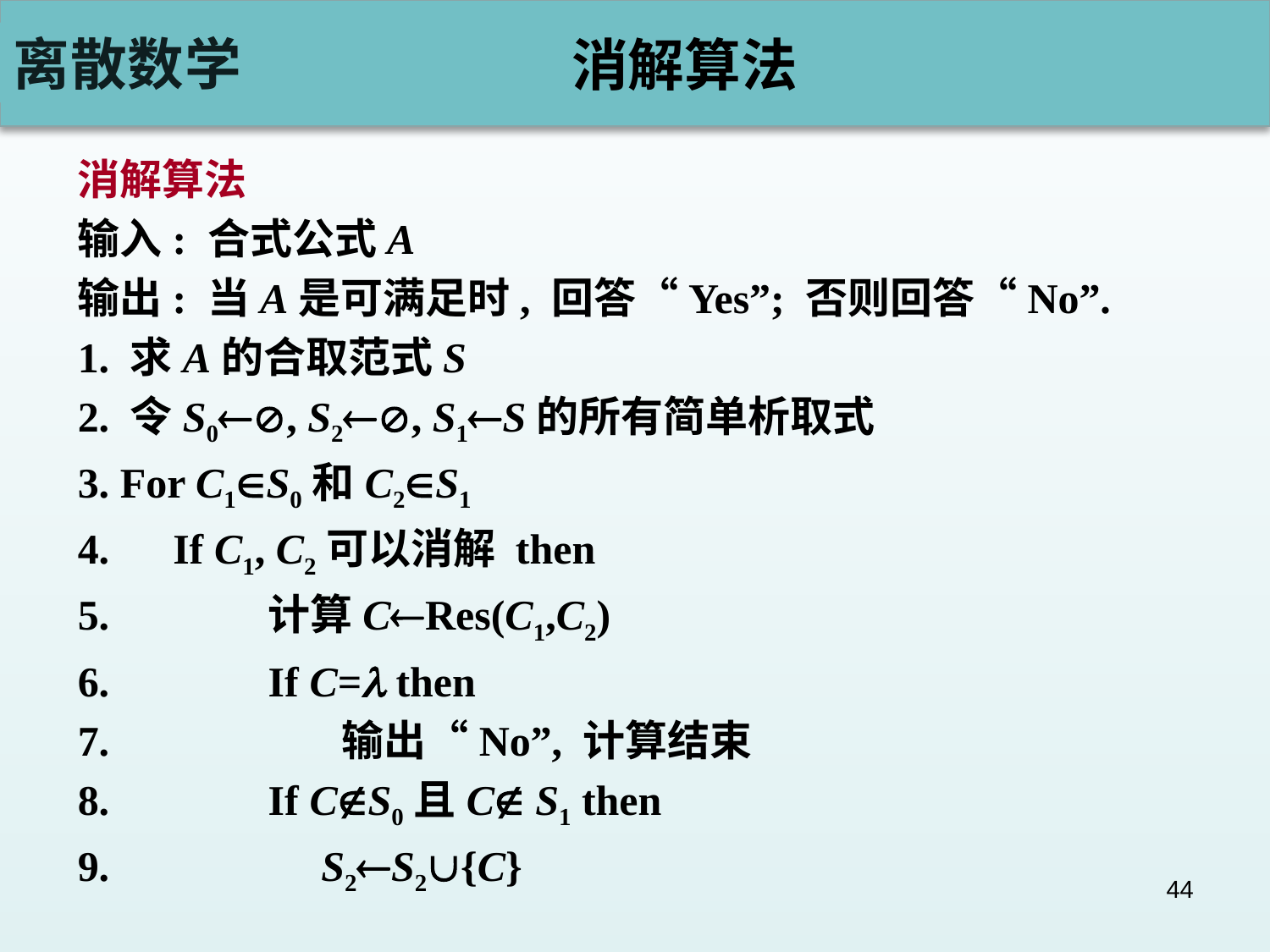

# 消解算法
消解算法
输入: 合式公式A
输出: 当A是可满足时, 回答“Yes”; 否则回答“No”.
1. 求A的合取范式S
2. 令S0←∅, S2←∅, S1←S的所有简单析取式
3. For C1∈S0和C2∈S1
4.      If C1, C2可以消解 then
5.              计算C←Res(C1,C2)
6.               If C=λ then
7.                     输出“No”, 计算结束
8.               If C∉S0且C∉ S1 then
9.                    S2←S2∪{C}
44